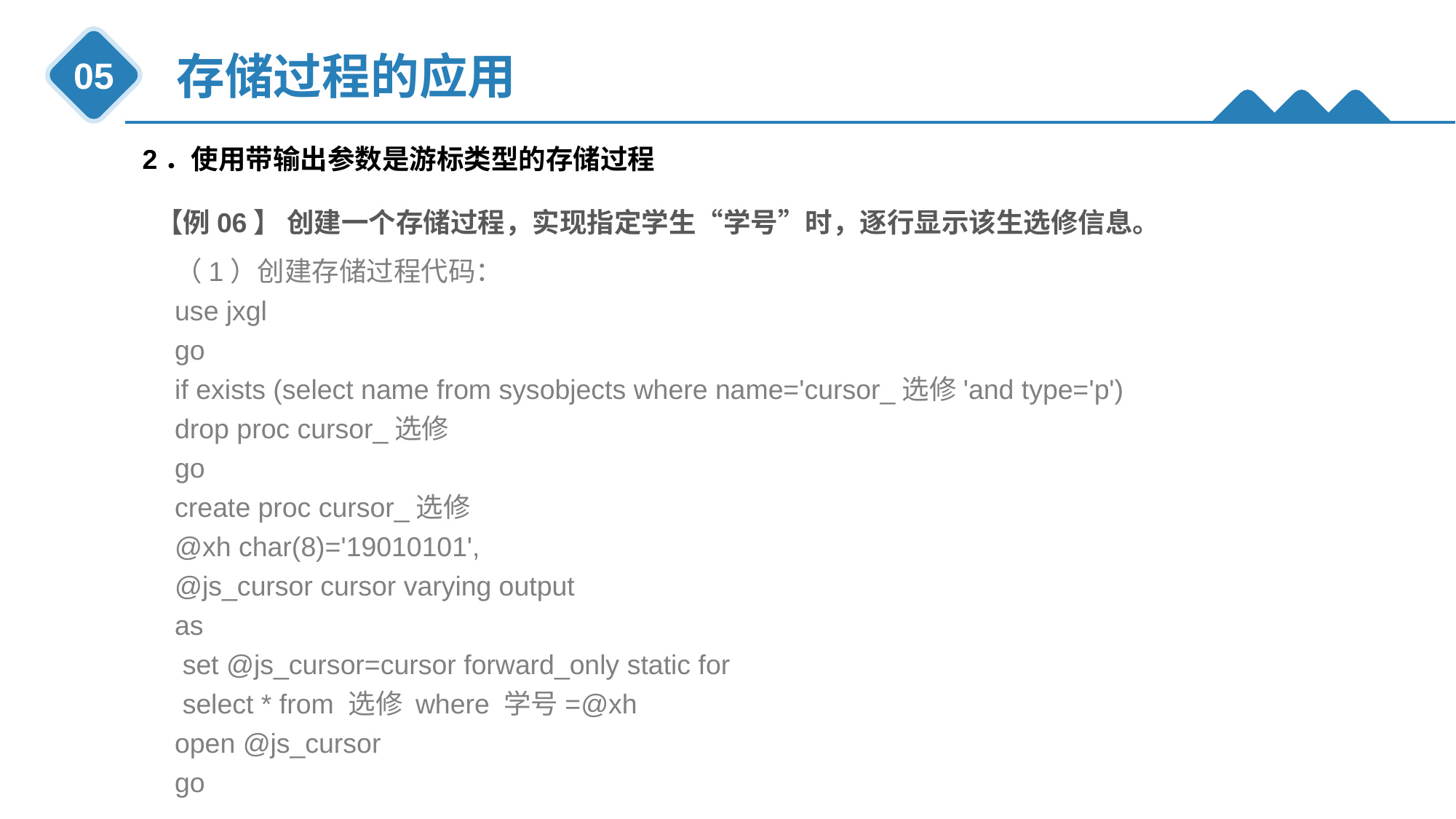

存储过程的应用
05

2．使用带输出参数是游标类型的存储过程
【例06】 创建一个存储过程，实现指定学生“学号”时，逐行显示该生选修信息。
（1）创建存储过程代码：
use jxgl
go
if exists (select name from sysobjects where name='cursor_选修'and type='p')
drop proc cursor_选修
go
create proc cursor_选修
@xh char(8)='19010101',
@js_cursor cursor varying output
as
 set @js_cursor=cursor forward_only static for
 select * from 选修 where 学号=@xh
open @js_cursor
go